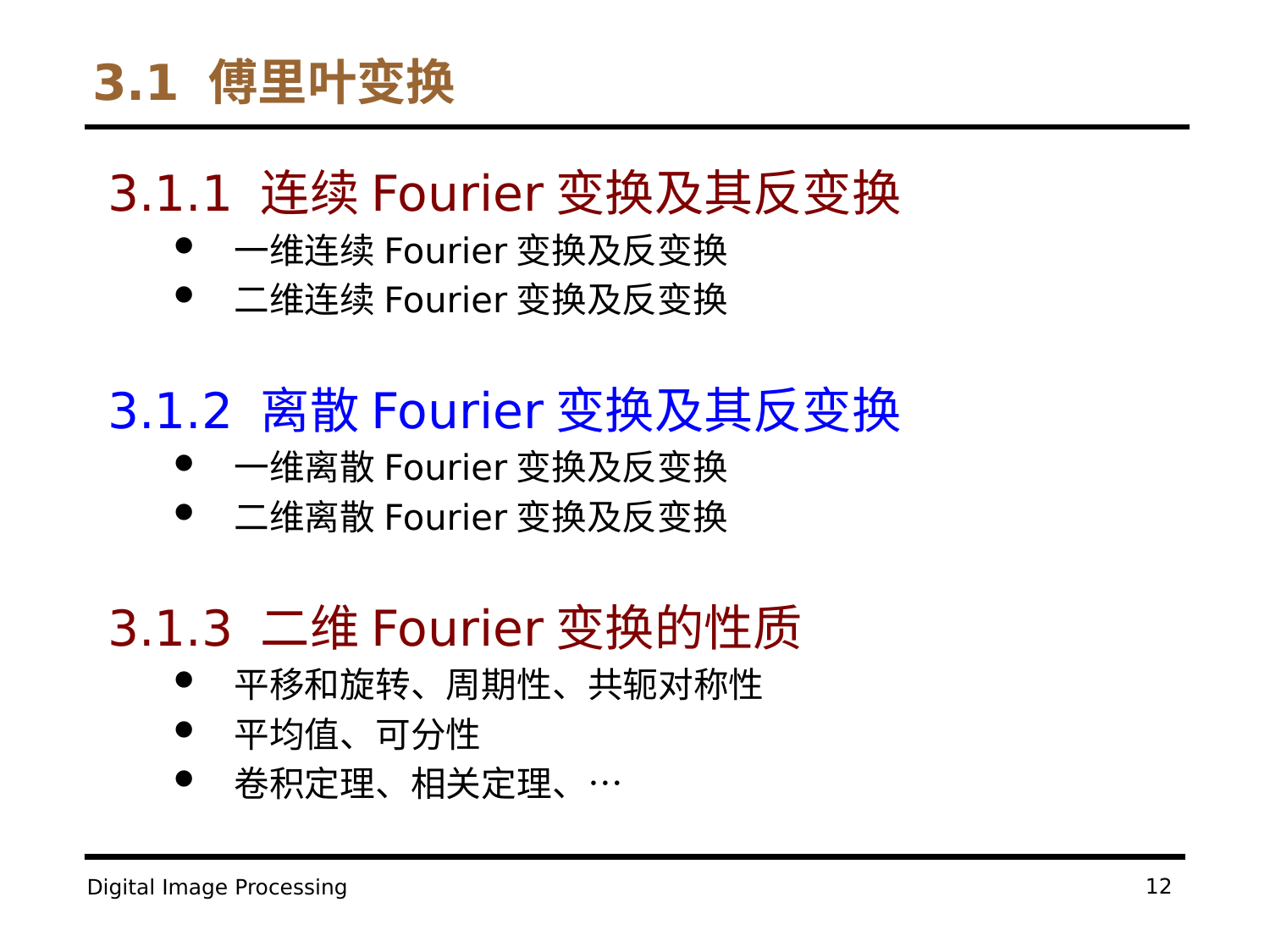

# 3.1 傅里叶变换
3.1.1 连续Fourier变换及其反变换
一维连续Fourier变换及反变换
二维连续Fourier变换及反变换

3.1.2 离散Fourier变换及其反变换
一维离散Fourier变换及反变换
二维离散Fourier变换及反变换

3.1.3 二维Fourier变换的性质
平移和旋转、周期性、共轭对称性
平均值、可分性
卷积定理、相关定理、…

12
Digital Image Processing